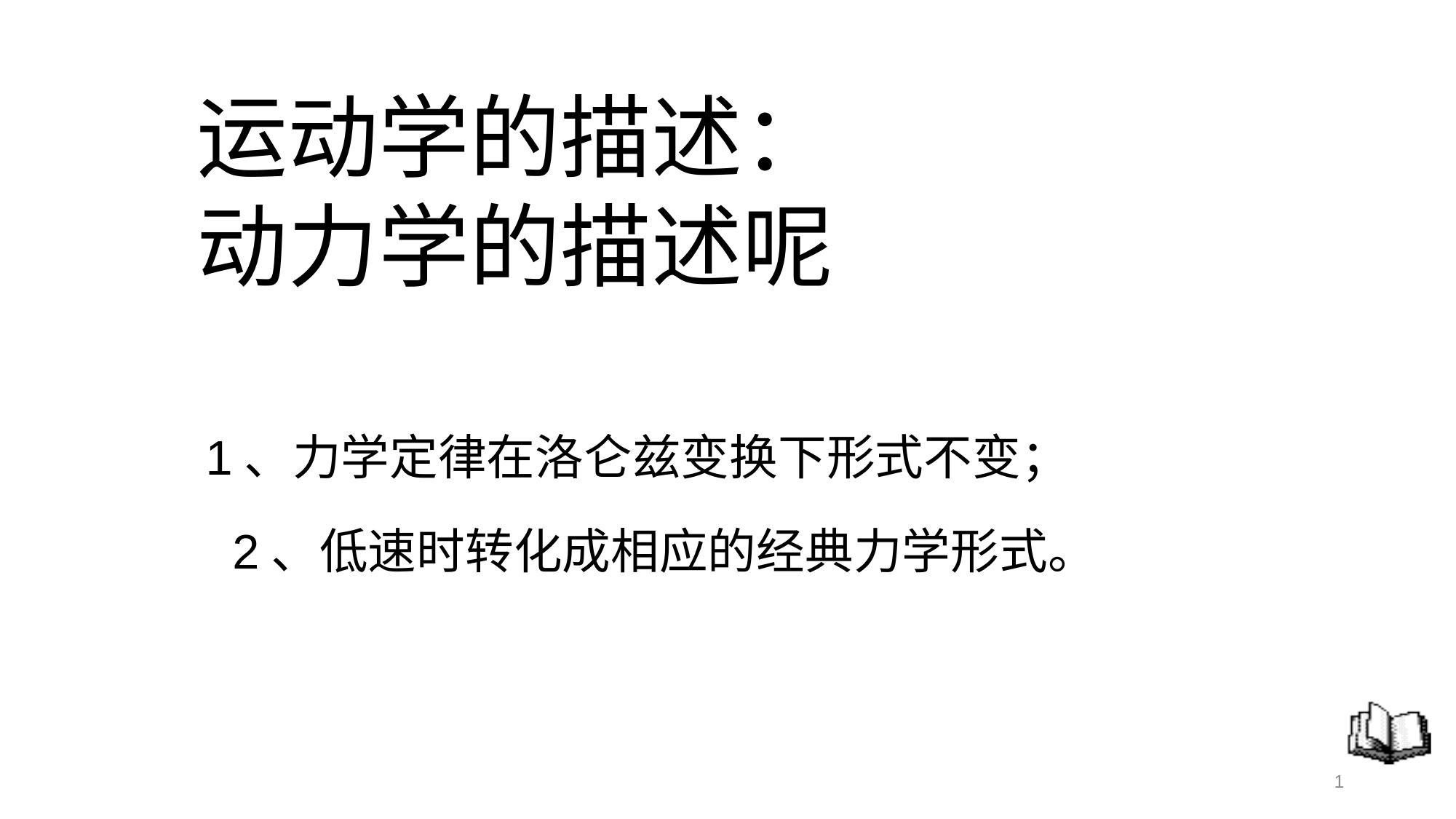

运动学的描述：
动力学的描述呢
1、力学定律在洛仑兹变换下形式不变；
  2、低速时转化成相应的经典力学形式。
1